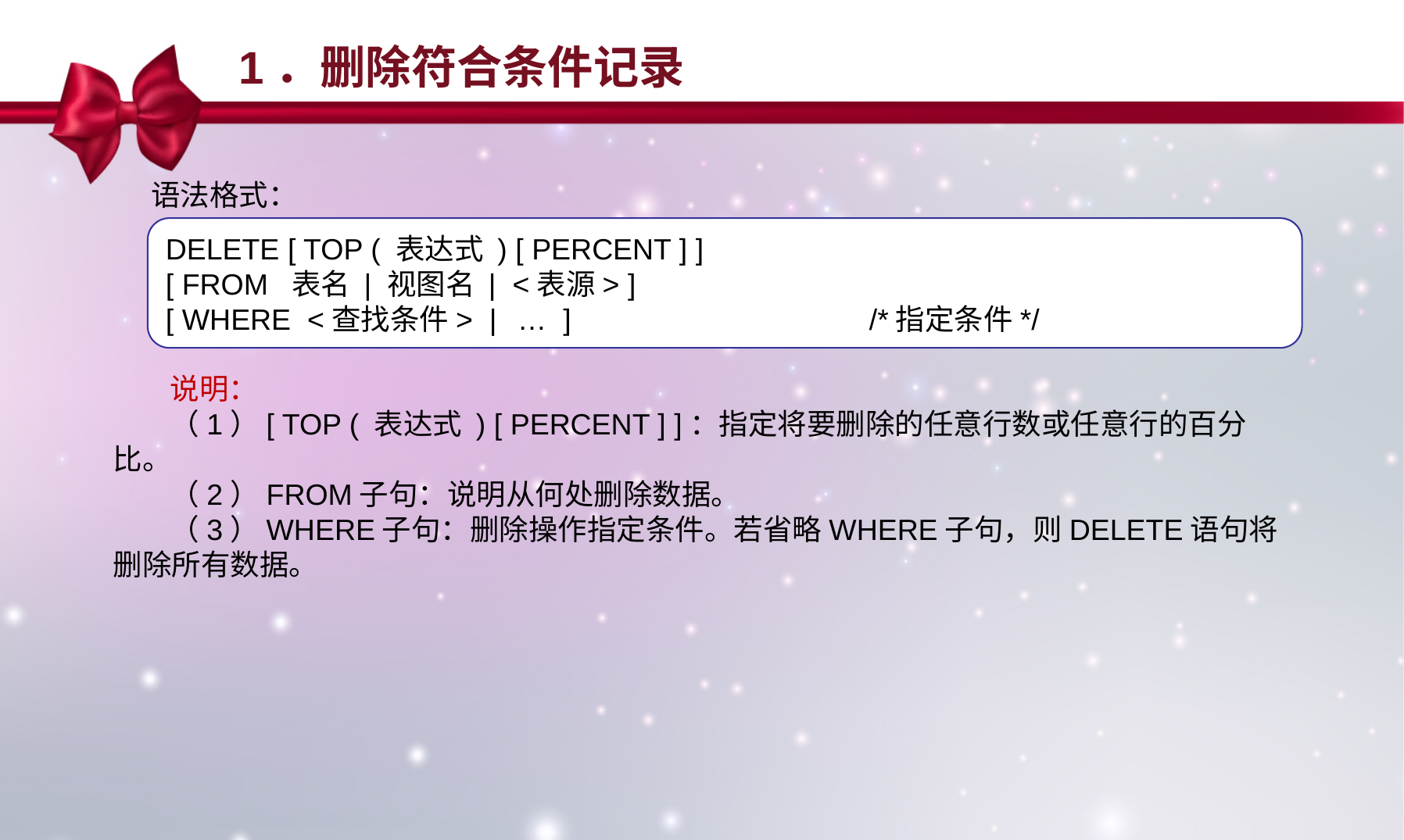

1．删除符合条件记录
语法格式：
DELETE [ TOP ( 表达式 ) [ PERCENT ] ]
[ FROM  表名 | 视图名 |  <表源> ]
[ WHERE  <查找条件>  |	…  ] 			/*指定条件*/
说明：
（1）[ TOP ( 表达式 ) [ PERCENT ] ]：指定将要删除的任意行数或任意行的百分比。
（2）FROM子句：说明从何处删除数据。
（3）WHERE子句：删除操作指定条件。若省略WHERE子句，则DELETE语句将删除所有数据。